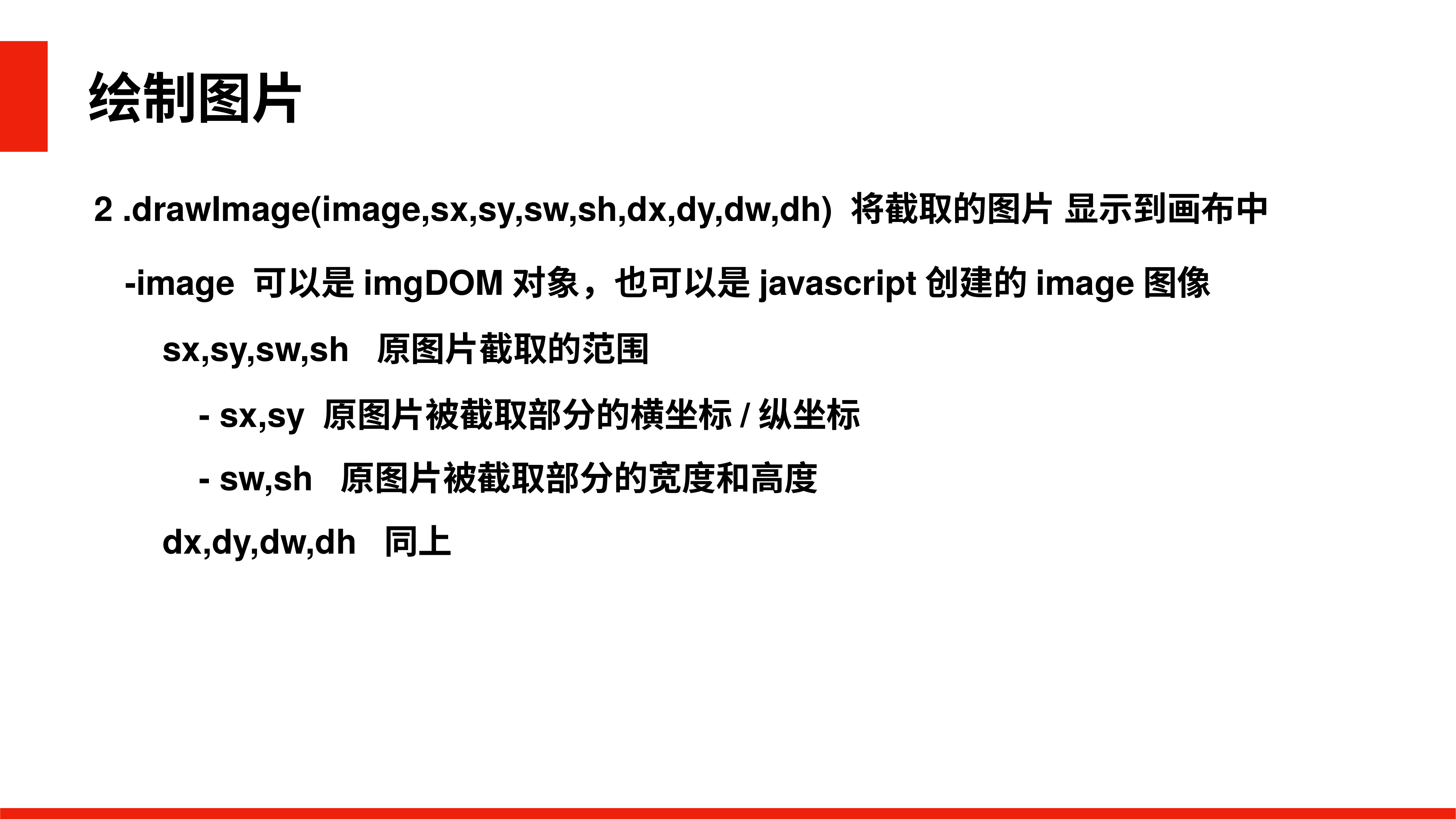

绘制图片
2 .drawImage(image,sx,sy,sw,sh,dx,dy,dw,dh) 将截取的图片 显示到画布中
-image 可以是imgDOM对象，也可以是javascript创建的image图像
sx,sy,sw,sh  原图片截取的范围
- sx,sy 原图片被截取部分的横坐标/纵坐标
- sw,sh  原图片被截取部分的宽度和高度
dx,dy,dw,dh  同上
35